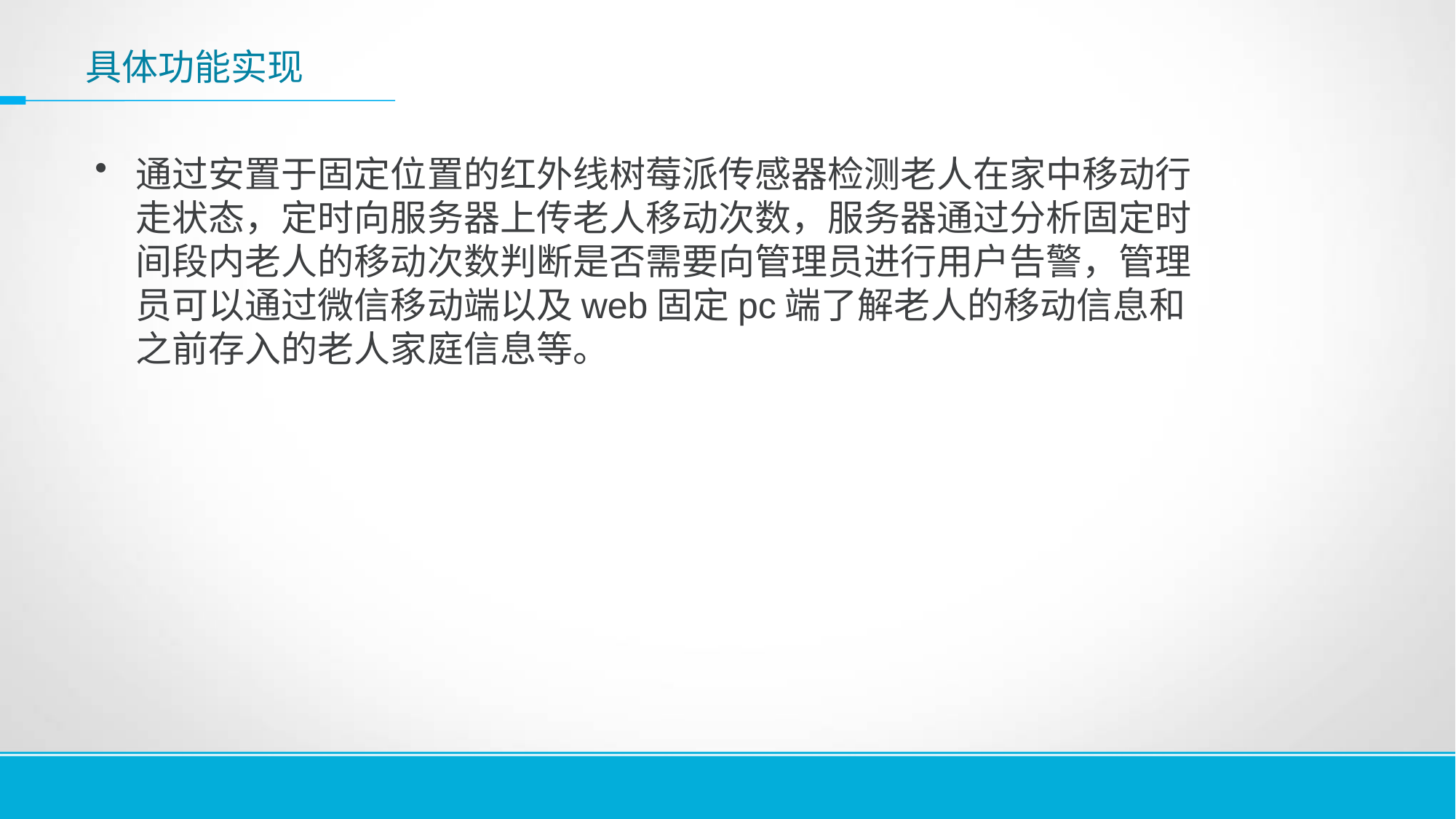

# 具体功能实现
通过安置于固定位置的红外线树莓派传感器检测老人在家中移动行走状态，定时向服务器上传老人移动次数，服务器通过分析固定时间段内老人的移动次数判断是否需要向管理员进行用户告警，管理员可以通过微信移动端以及web固定pc端了解老人的移动信息和之前存入的老人家庭信息等。